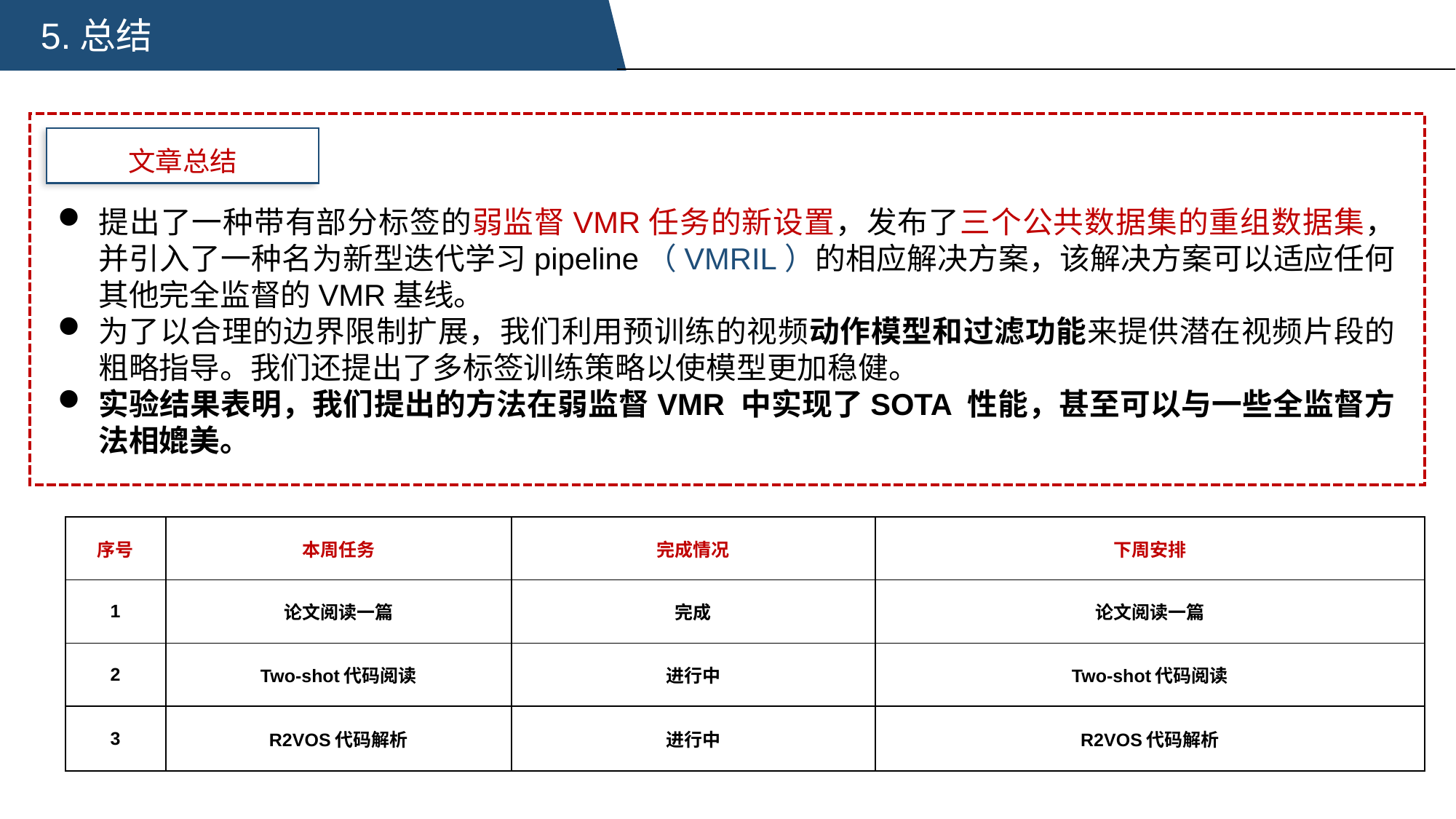

5.总结

文章总结
提出了一种带有部分标签的弱监督VMR任务的新设置，发布了三个公共数据集的重组数据集，并引入了一种名为新型迭代学习pipeline（VMRIL）的相应解决方案，该解决方案可以适应任何其他完全监督的VMR基线。
为了以合理的边界限制扩展，我们利用预训练的视频动作模型和过滤功能来提供潜在视频片段的粗略指导。我们还提出了多标签训练策略以使模型更加稳健。
实验结果表明，我们提出的方法在弱监督VMR 中实现了SOTA 性能，甚至可以与一些全监督方法相媲美。

| 序号 | 本周任务 | 完成情况 | 下周安排 |
| --- | --- | --- | --- |
| 1 | 论文阅读一篇 | 完成 | 论文阅读一篇 |
| 2 | Two-shot代码阅读 | 进行中 | Two-shot代码阅读 |
| 3 | R2VOS代码解析 | 进行中 | R2VOS代码解析 |